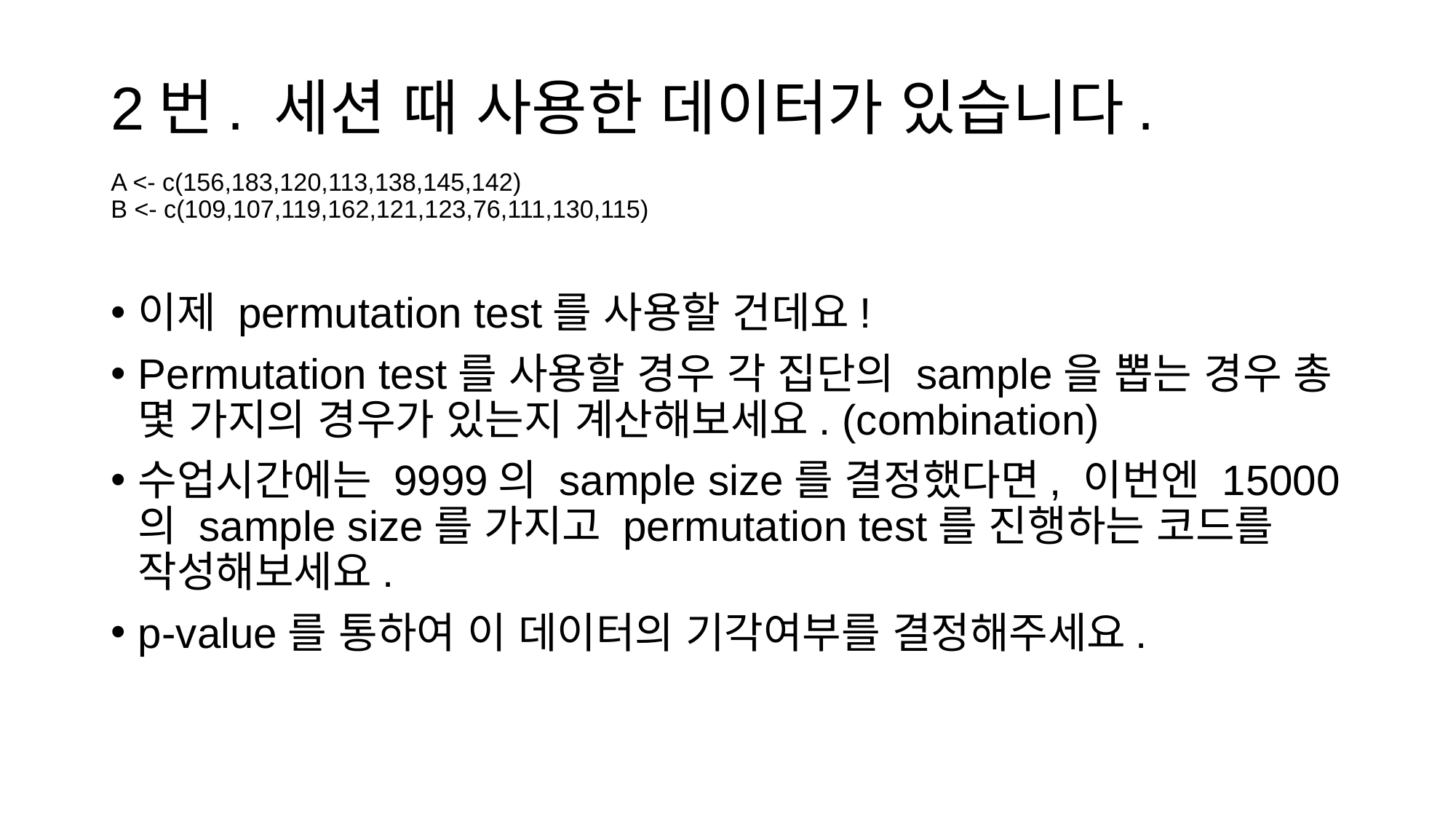

# 2번. 세션 때 사용한 데이터가 있습니다. A <- c(156,183,120,113,138,145,142) B <- c(109,107,119,162,121,123,76,111,130,115)

이제 permutation test를 사용할 건데요!
Permutation test를 사용할 경우 각 집단의 sample을 뽑는 경우 총 몇 가지의 경우가 있는지 계산해보세요. (combination)
수업시간에는 9999의 sample size를 결정했다면, 이번엔 15000의 sample size를 가지고 permutation test를 진행하는 코드를 작성해보세요.
p-value를 통하여 이 데이터의 기각여부를 결정해주세요.